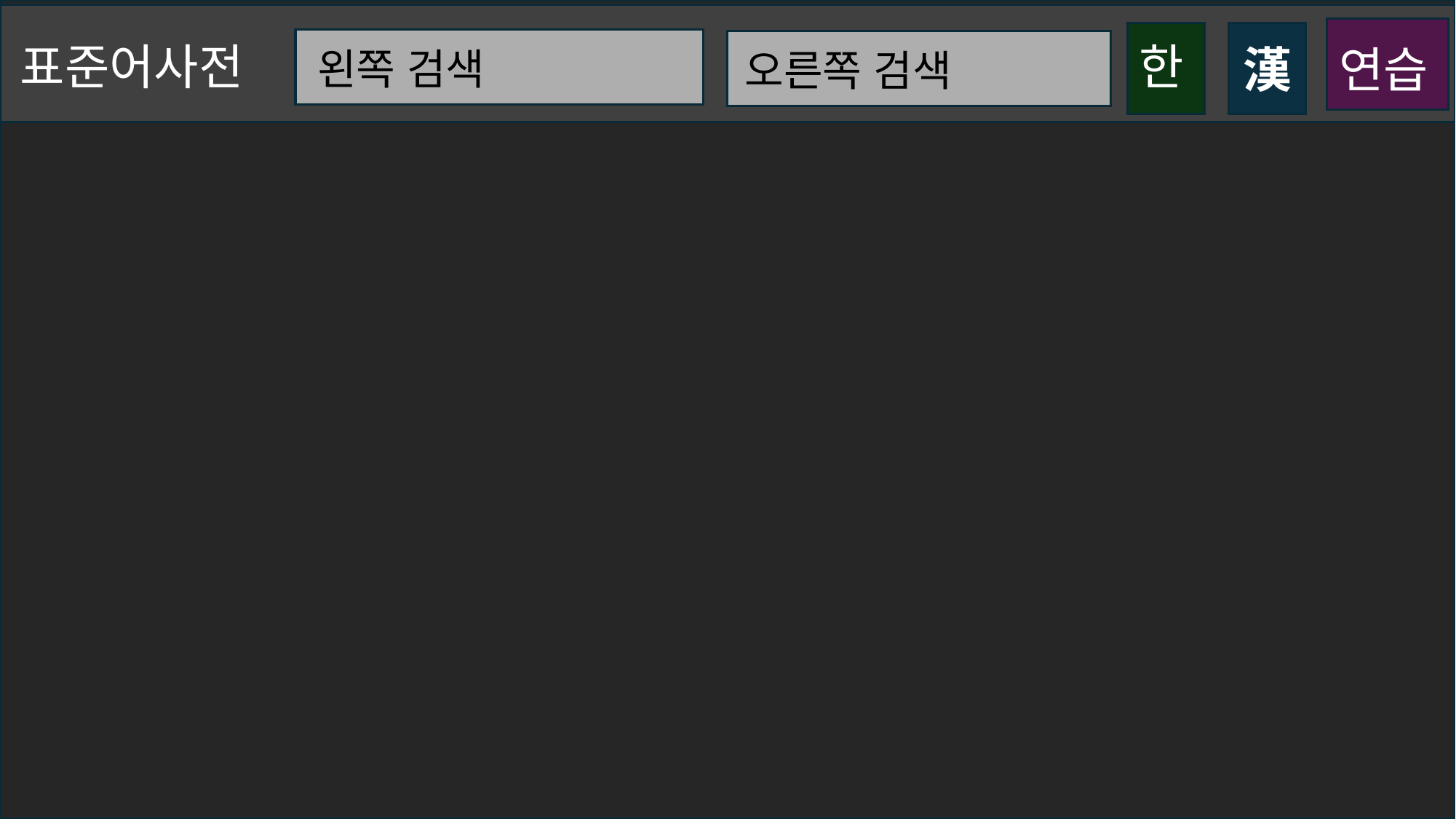

표준어사전
한
漢
연습
왼쪽 검색
오른쪽 검색